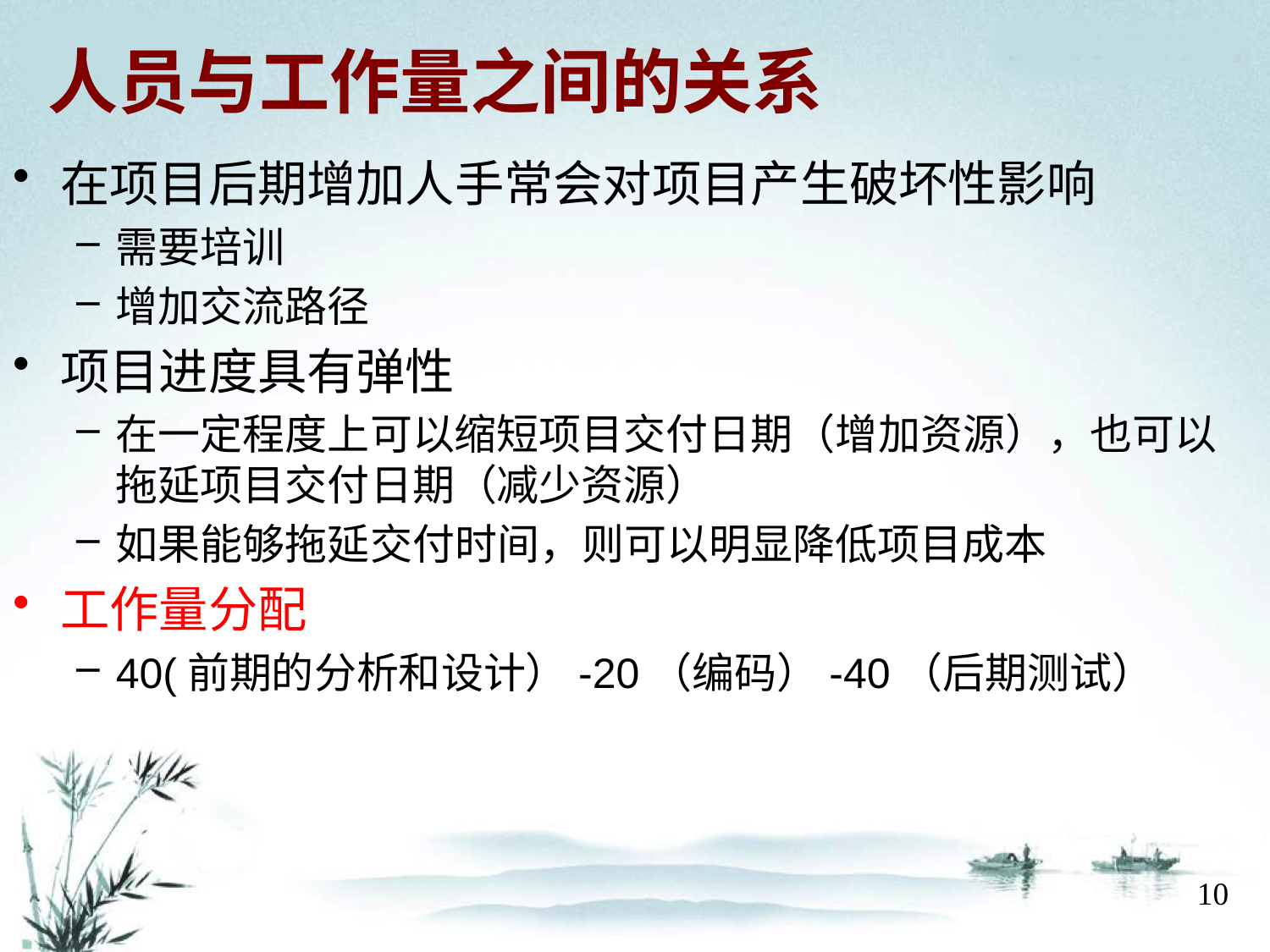

# 人员与工作量之间的关系
在项目后期增加人手常会对项目产生破坏性影响
需要培训
增加交流路径
项目进度具有弹性
在一定程度上可以缩短项目交付日期（增加资源），也可以拖延项目交付日期（减少资源）
如果能够拖延交付时间，则可以明显降低项目成本
工作量分配
40(前期的分析和设计）-20（编码）-40（后期测试）
10